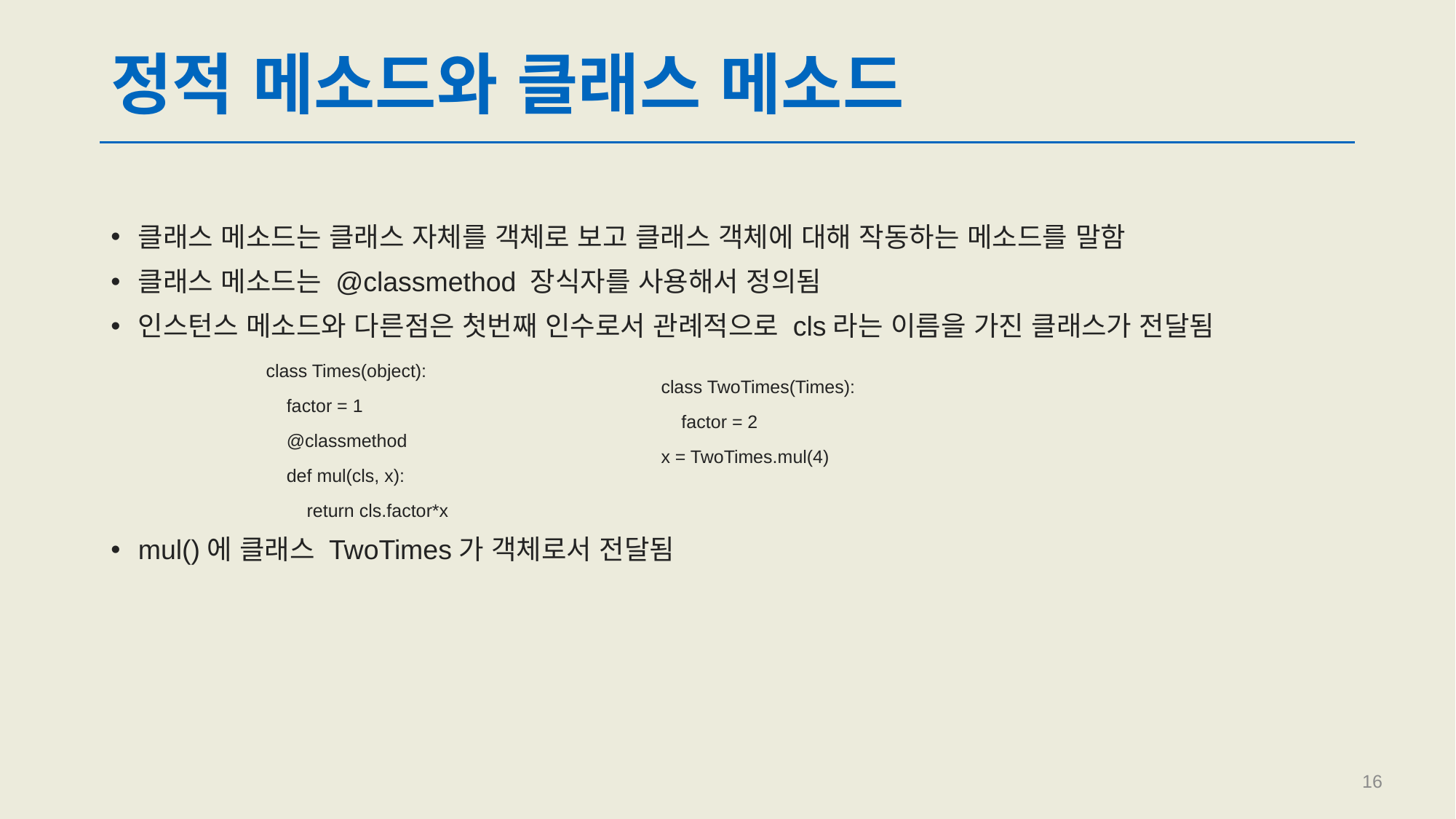

# 정적 메소드와 클래스 메소드
클래스 메소드는 클래스 자체를 객체로 보고 클래스 객체에 대해 작동하는 메소드를 말함
클래스 메소드는 @classmethod 장식자를 사용해서 정의됨
인스턴스 메소드와 다른점은 첫번째 인수로서 관례적으로 cls라는 이름을 가진 클래스가 전달됨

mul()에 클래스 TwoTimes가 객체로서 전달됨

class Times(object):
    factor = 1
    @classmethod
    def mul(cls, x):
        return cls.factor*x

class TwoTimes(Times):
    factor = 2
x = TwoTimes.mul(4)

16